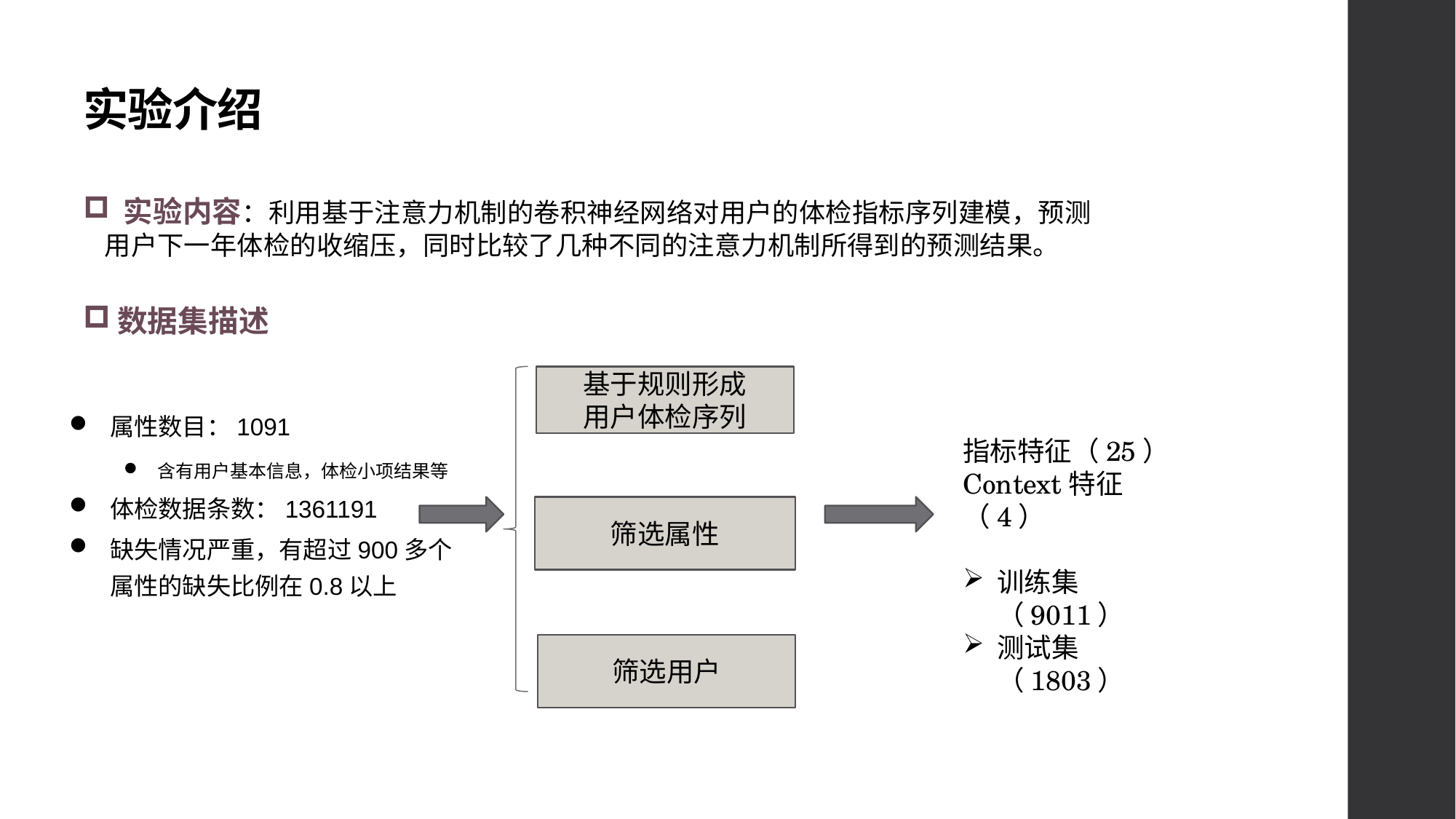

# 实验介绍
 实验内容：利用基于注意力机制的卷积神经网络对用户的体检指标序列建模，预测用户下一年体检的收缩压，同时比较了几种不同的注意力机制所得到的预测结果。
数据集描述

基于规则形成
用户体检序列
属性数目：1091
含有用户基本信息，体检小项结果等
体检数据条数：1361191
缺失情况严重，有超过900多个属性的缺失比例在0.8以上
指标特征（25）
Context特征（4）

训练集（9011）
测试集（1803）

筛选属性
筛选用户